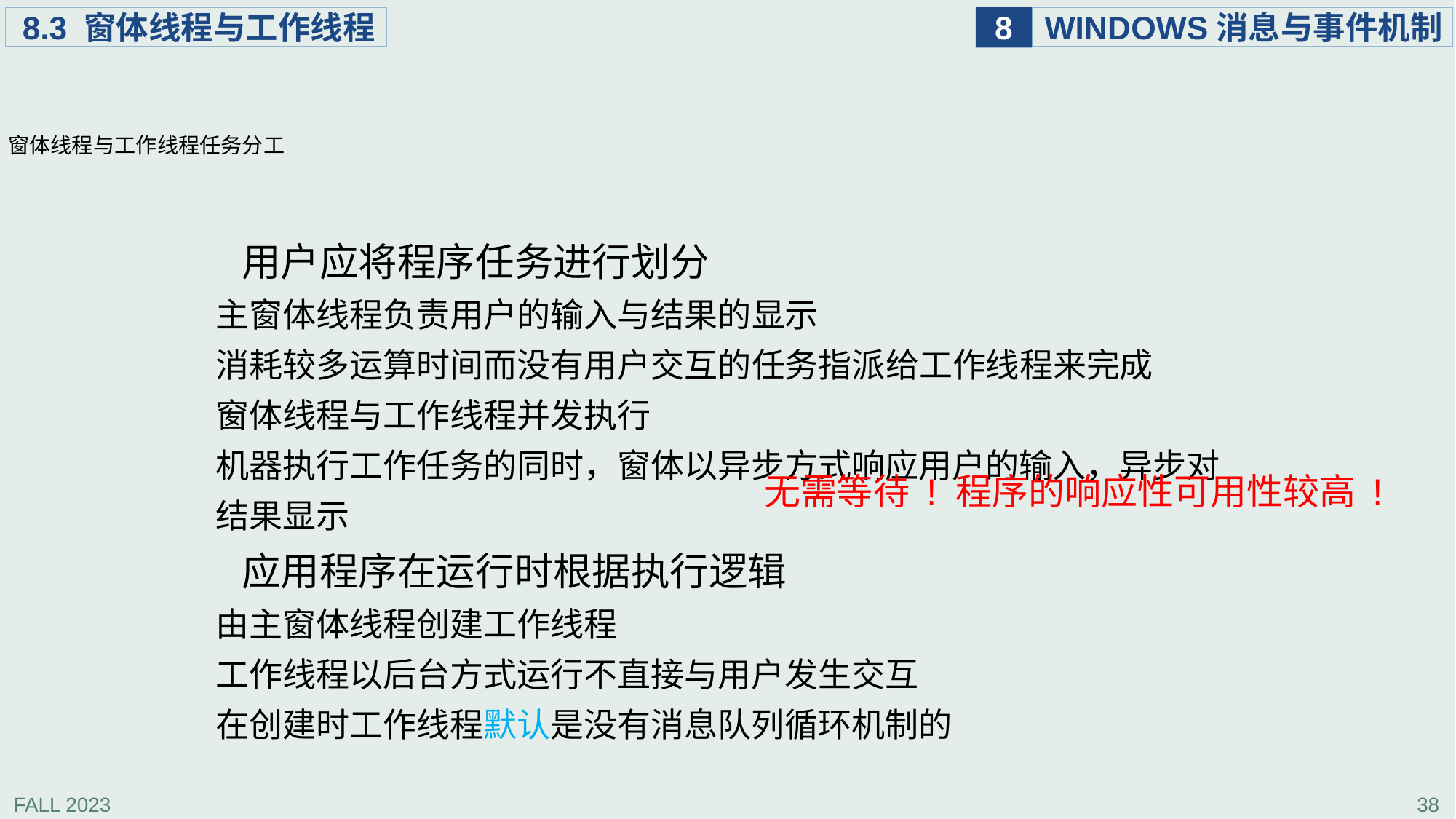

窗体线程与工作线程任务分工
  用户应将程序任务进行划分
主窗体线程负责用户的输入与结果的显示
消耗较多运算时间而没有用户交互的任务指派给工作线程来完成
窗体线程与工作线程并发执行
机器执行工作任务的同时，窗体以异步方式响应用户的输入，异步对结果显示
  应用程序在运行时根据执行逻辑
由主窗体线程创建工作线程
工作线程以后台方式运行不直接与用户发生交互
在创建时工作线程默认是没有消息队列循环机制的
无需等待 ! 程序的响应性可用性较高 !